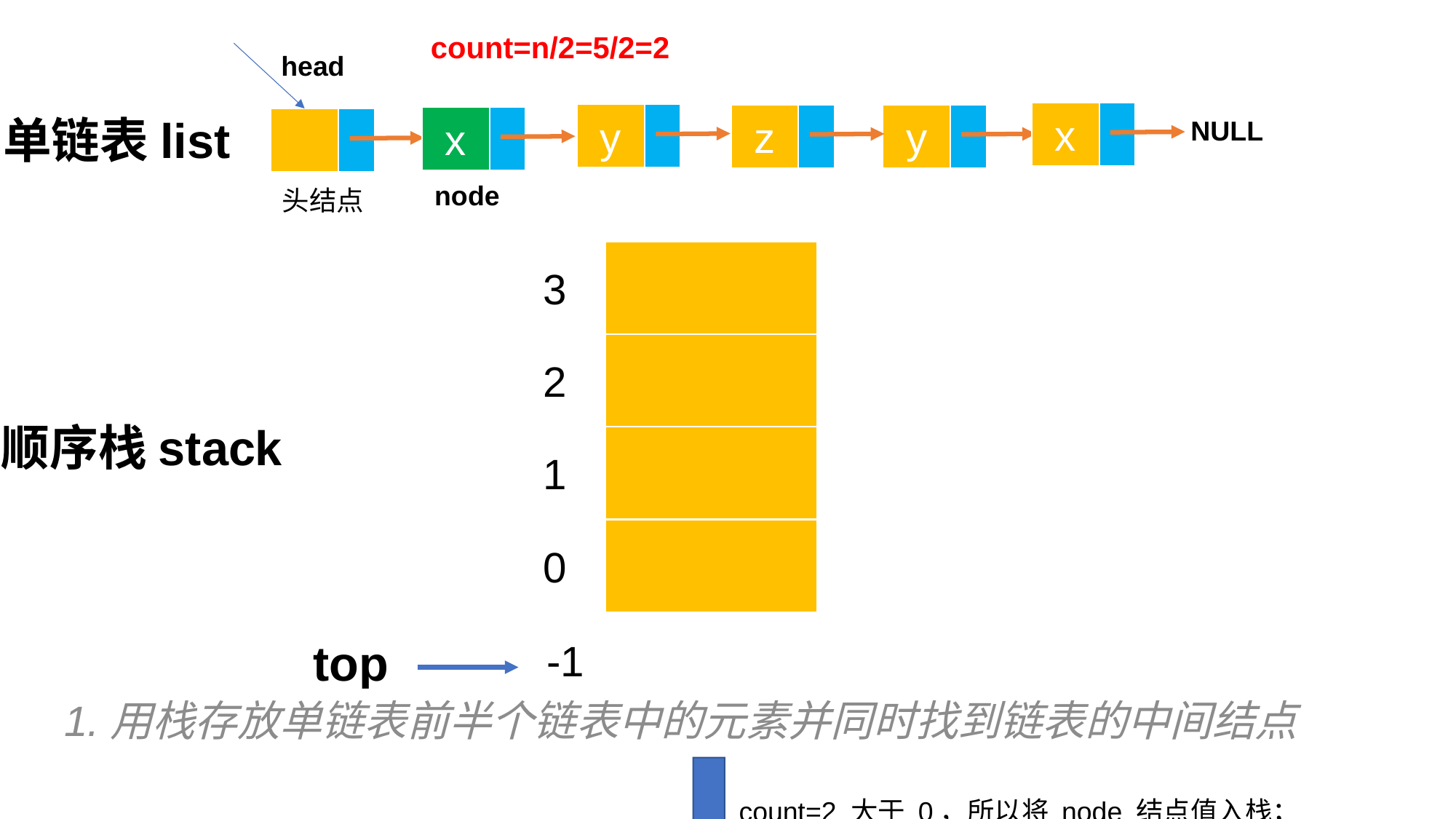

count=n/2=5/2=2
head
x

单链表list
y

z

y

x

NULL

node
头结点

3

2
顺序栈stack

1

0
top
-1
1.用栈存放单链表前半个链表中的元素并同时找到链表的中间结点

count=2 大于 0，所以将 node 结点值入栈；
然后 node=node->next；
注意 count--（减一后 count=1）
head
x

单链表list
y

z

y

x

NULL

node
头结点

3

2
顺序栈stack

1
x
top
0
-1

count=1 大于 0，所以将 node 结点值入栈；
然后 node=node->next；
注意 count--（减一后 count=0）
head
x

单链表list
y

z

y

x

NULL

node
头结点

3

2
顺序栈stack
y
top
1
x
0
-1

count 此时等于 0，而 node 指向单链表的中间结点；
但因为链表节点个数是奇数个，要找到单链表的后半个链表的开始结点，所以 node 前进一步
head
x

单链表list
y

z

y

x

NULL

node
头结点

3

2
顺序栈stack
y
top
1
x
0
-1
2.同时扫描栈和后半段单链表，比较两个值是否相等，如果相等则将栈顶元素出栈和继续单链表的下一个结点
head
x

单链表list
y

z

y

x

NULL

node
头结点

3

2
top 所表示的值和 node 所表示的值相等，
则弹出栈顶元素，
则继续链表的下一个结点
顺序栈stack
y
top
1
x
0
-1

head
x

单链表list
y

z

y

x

NULL

node
头结点

3

2
top 所表示的值和 node 所表示的值相等，
则弹出栈顶元素，
则继续链表的下一个结点
顺序栈stack

1
x
top
0
-1

head
x

单链表list
y

z

y

x

NULL

node
头结点

3

2
此时栈空，而且单链表到表尾了。
比较结束，所有比较都相等，所以该单链表是对称的
顺序栈stack

1

0
top
-1